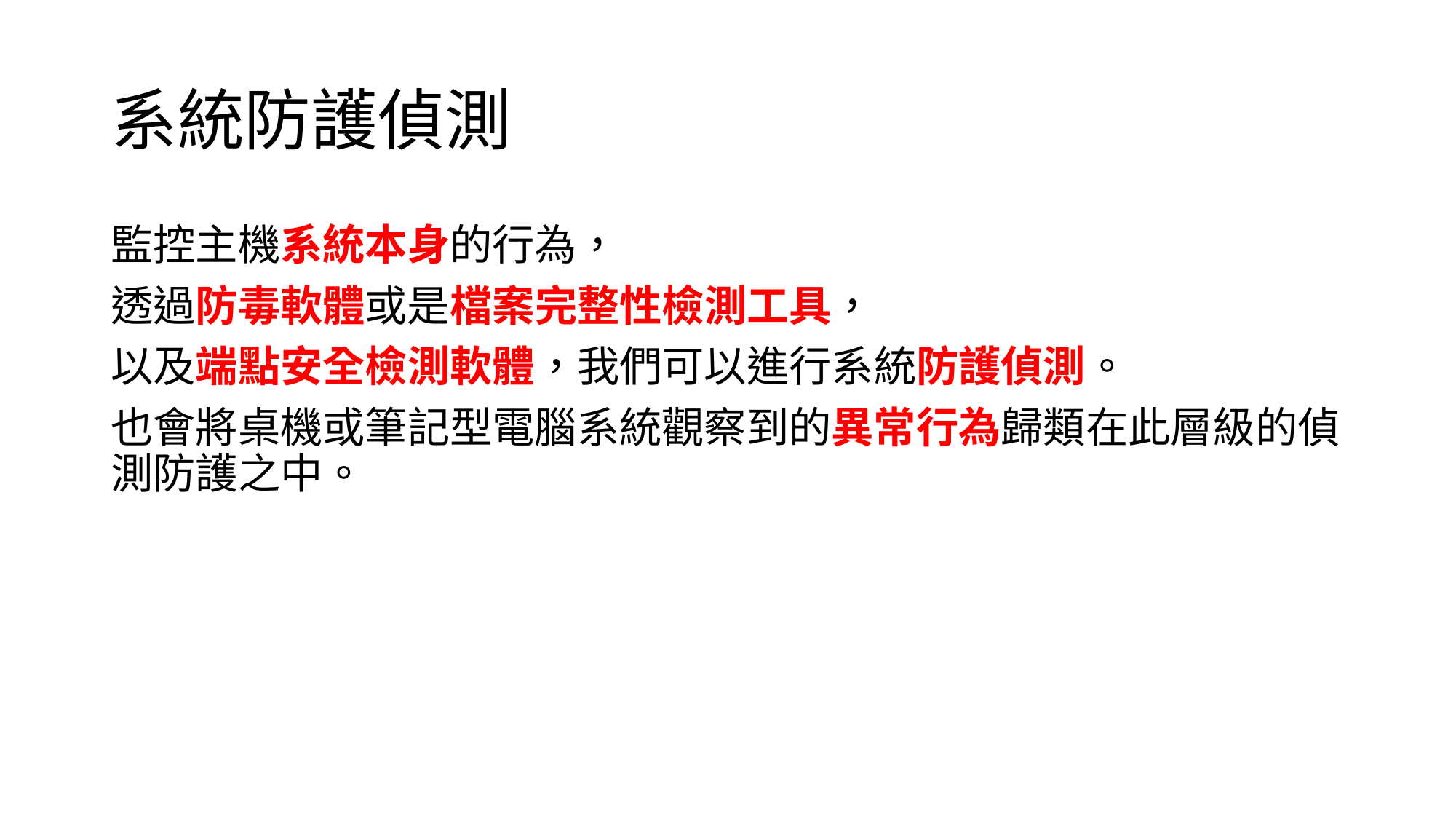

# 系統防護偵測
監控主機系統本身的行為，
透過防毒軟體或是檔案完整性檢測工具，
以及端點安全檢測軟體，我們可以進行系統防護偵測。
也會將桌機或筆記型電腦系統觀察到的異常行為歸類在此層級的偵測防護之中。